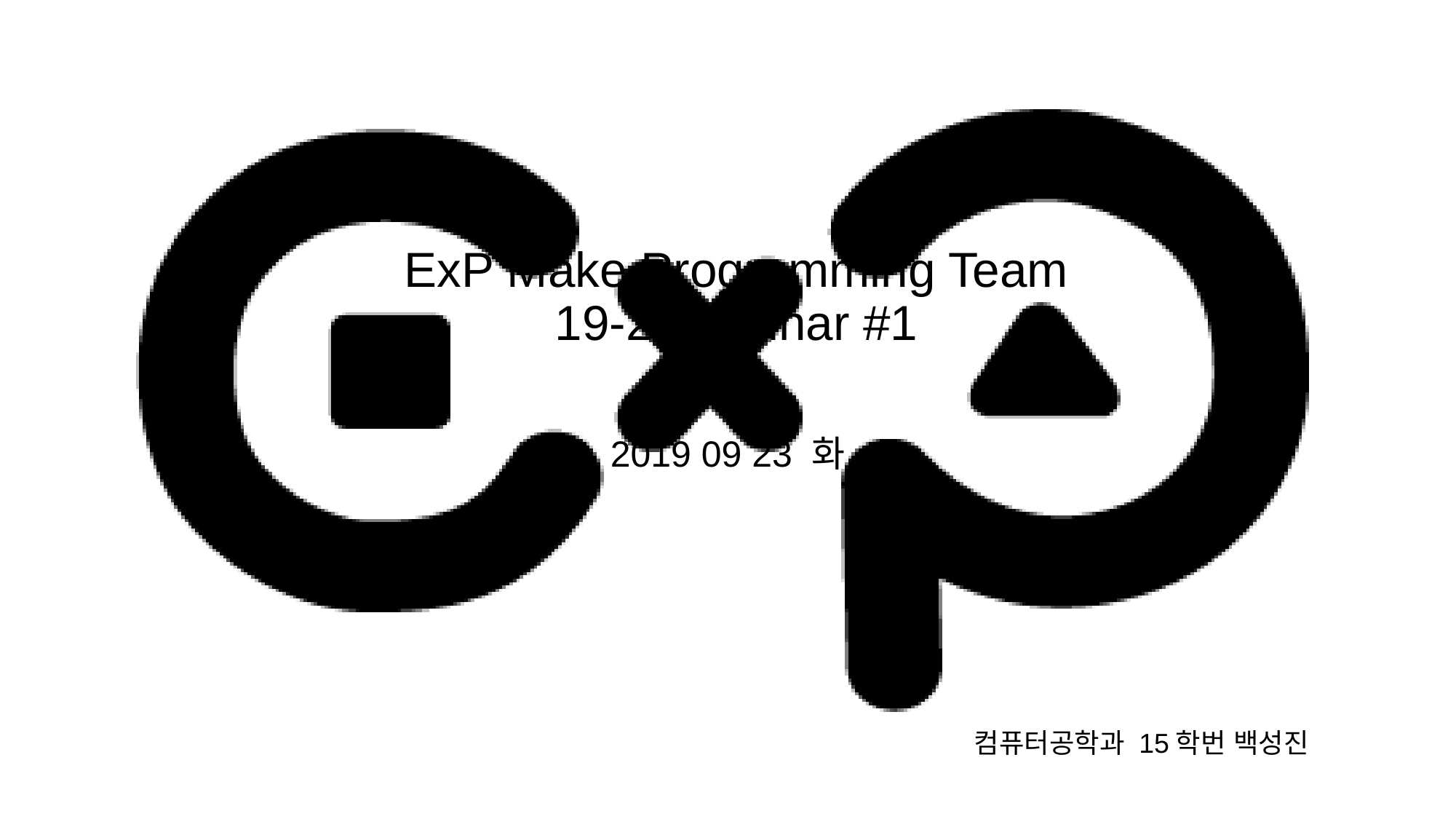

# ExP Make Programming Team 19-2 Seminar #1
2019 09 23 화
컴퓨터공학과 15학번 백성진